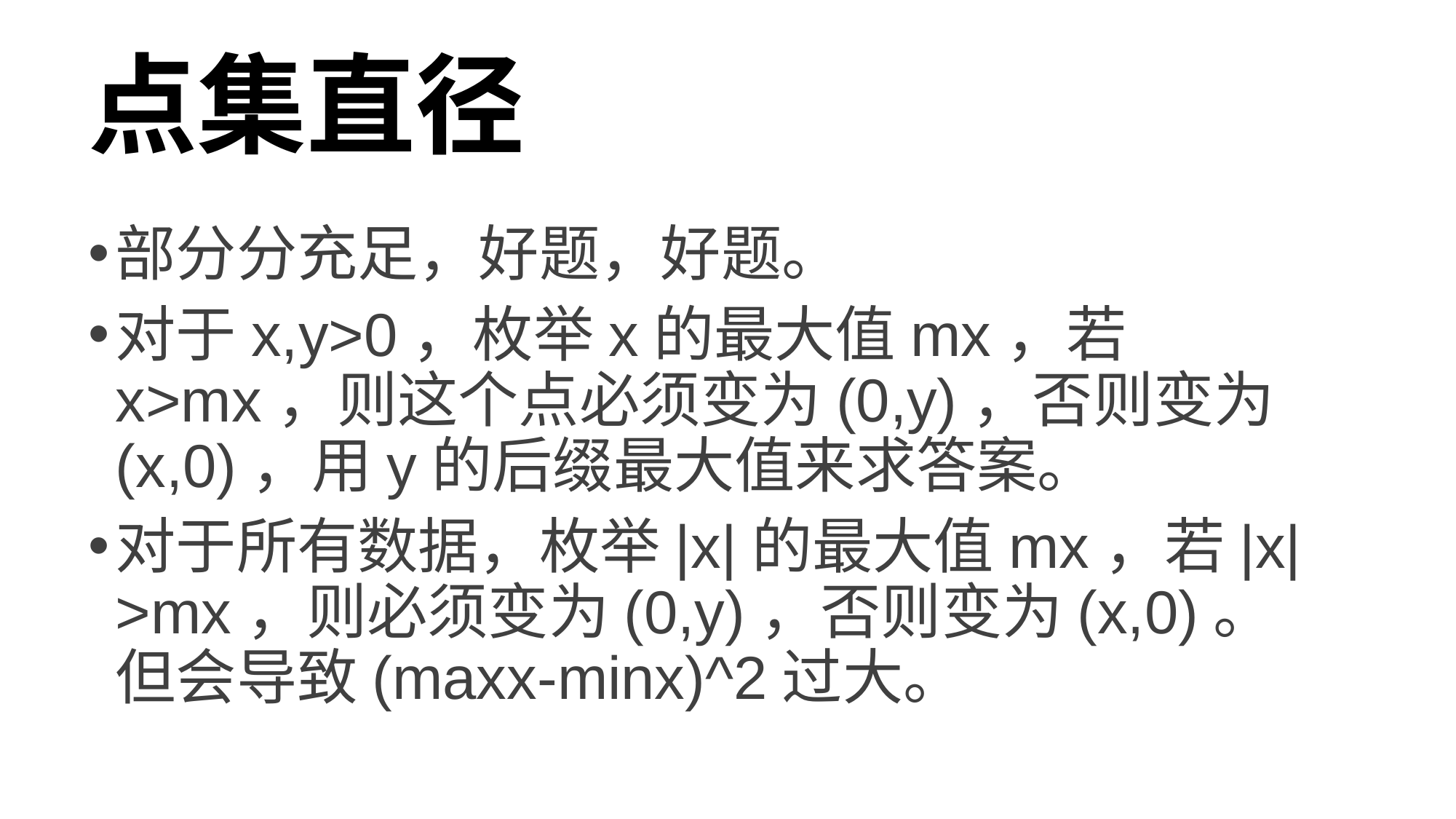

# 点集直径
部分分充足，好题，好题。
对于x,y>0，枚举x的最大值mx，若x>mx，则这个点必须变为(0,y)，否则变为(x,0)，用y的后缀最大值来求答案。
对于所有数据，枚举|x|的最大值mx，若|x|>mx，则必须变为(0,y)，否则变为(x,0)。但会导致(maxx-minx)^2过大。